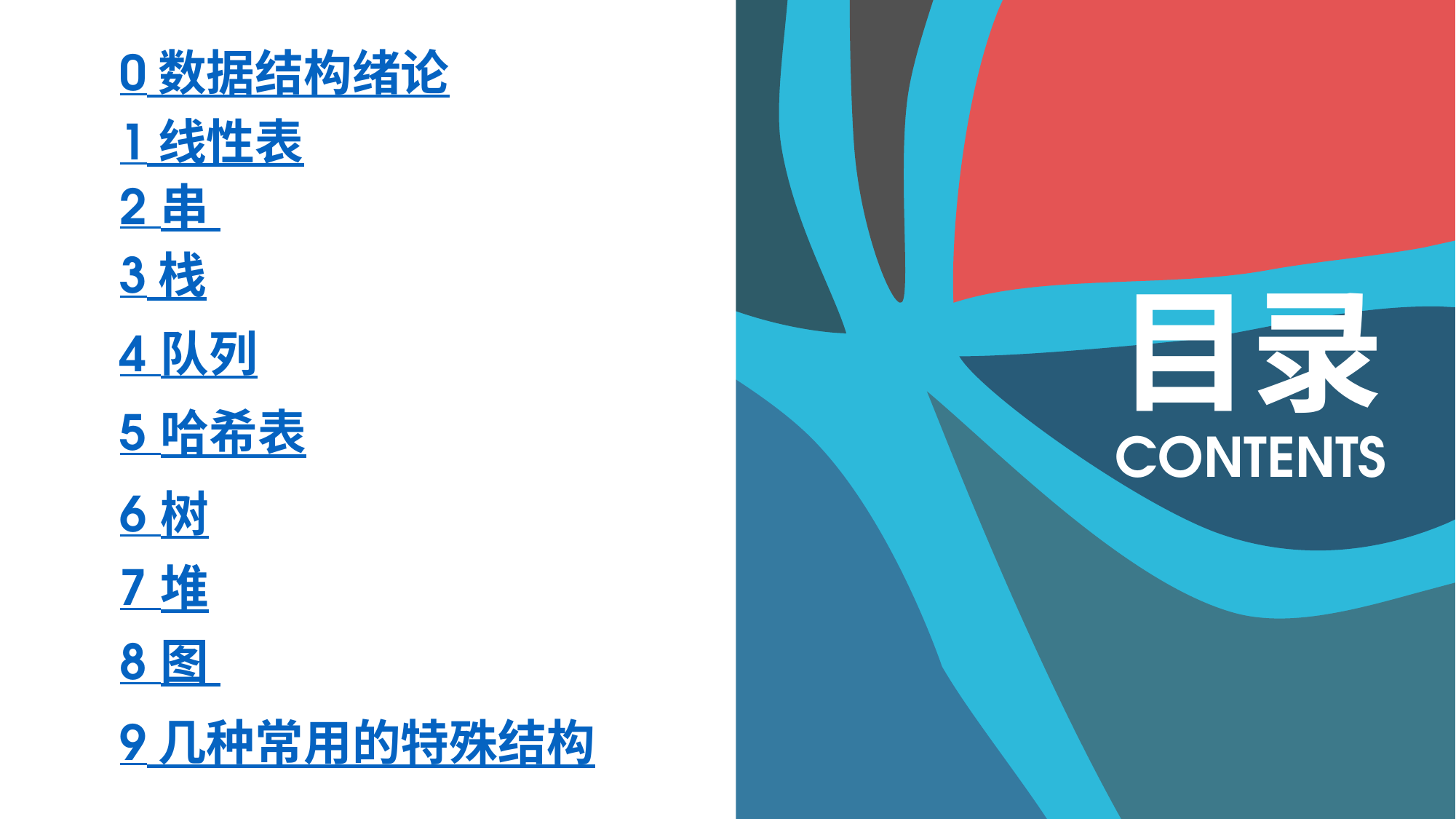

0 数据结构绪论
1 线性表
2 串
3 栈
目录
4 队列
5 哈希表
CONTENTS
6 树
7 堆
8 图
9 几种常用的特殊结构